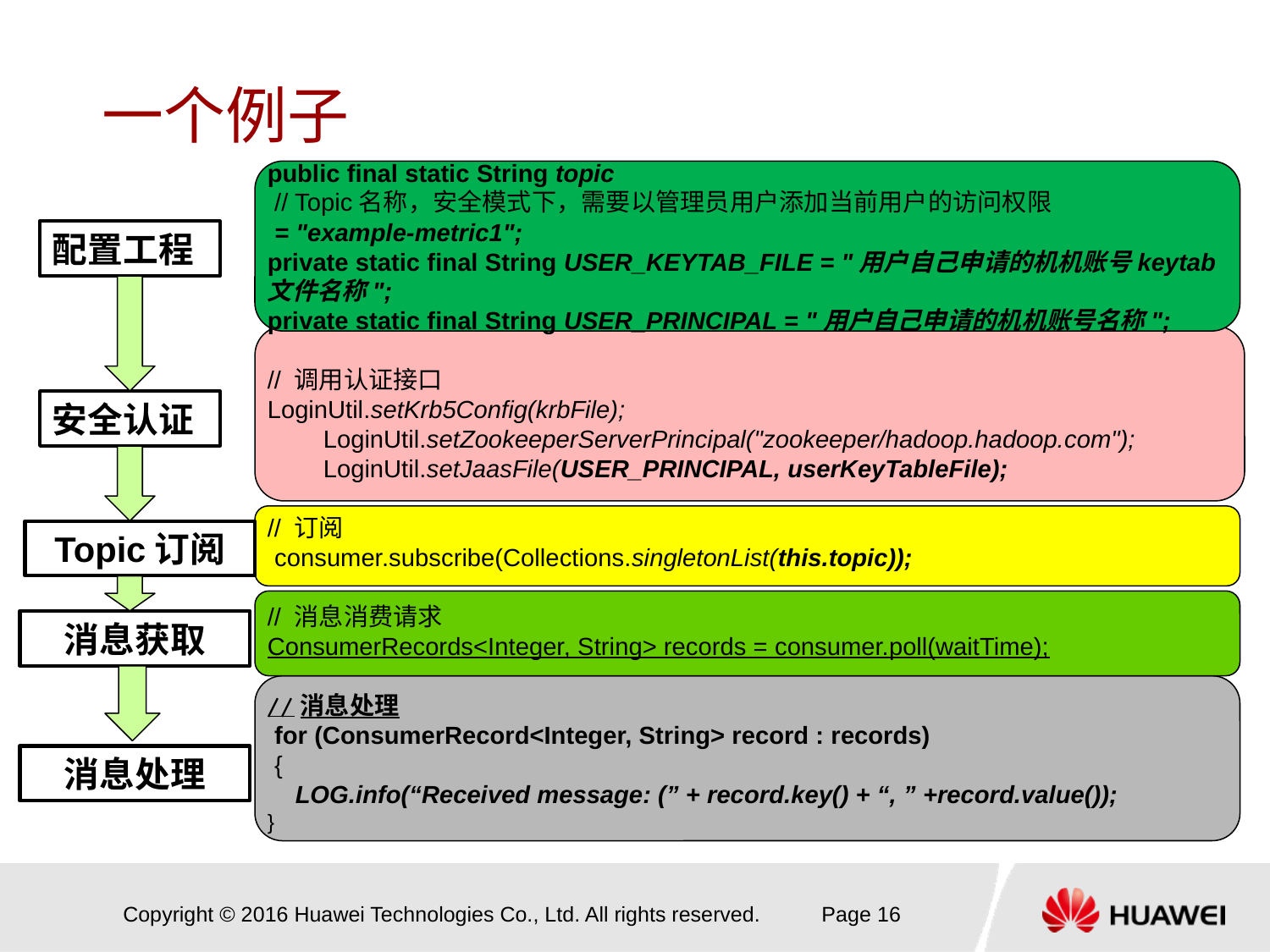

# 一个例子
public final static String topic
 // Topic名称，安全模式下，需要以管理员用户添加当前用户的访问权限
 = "example-metric1";
private static final String USER_KEYTAB_FILE = "用户自己申请的机机账号keytab文件名称";
private static final String USER_PRINCIPAL = "用户自己申请的机机账号名称";

// 调用认证接口
LoginUtil.setKrb5Config(krbFile);
        LoginUtil.setZookeeperServerPrincipal("zookeeper/hadoop.hadoop.com");
        LoginUtil.setJaasFile(USER_PRINCIPAL, userKeyTableFile);

// 订阅
 consumer.subscribe(Collections.singletonList(this.topic));

// 消息消费请求
ConsumerRecords<Integer, String> records = consumer.poll(waitTime);

//消息处理
 for (ConsumerRecord<Integer, String> record : records)
 {
    LOG.info(“Received message: (” + record.key() + “, ” +record.value());
}

配置工程

安全认证

Topic订阅

消息获取

消息处理